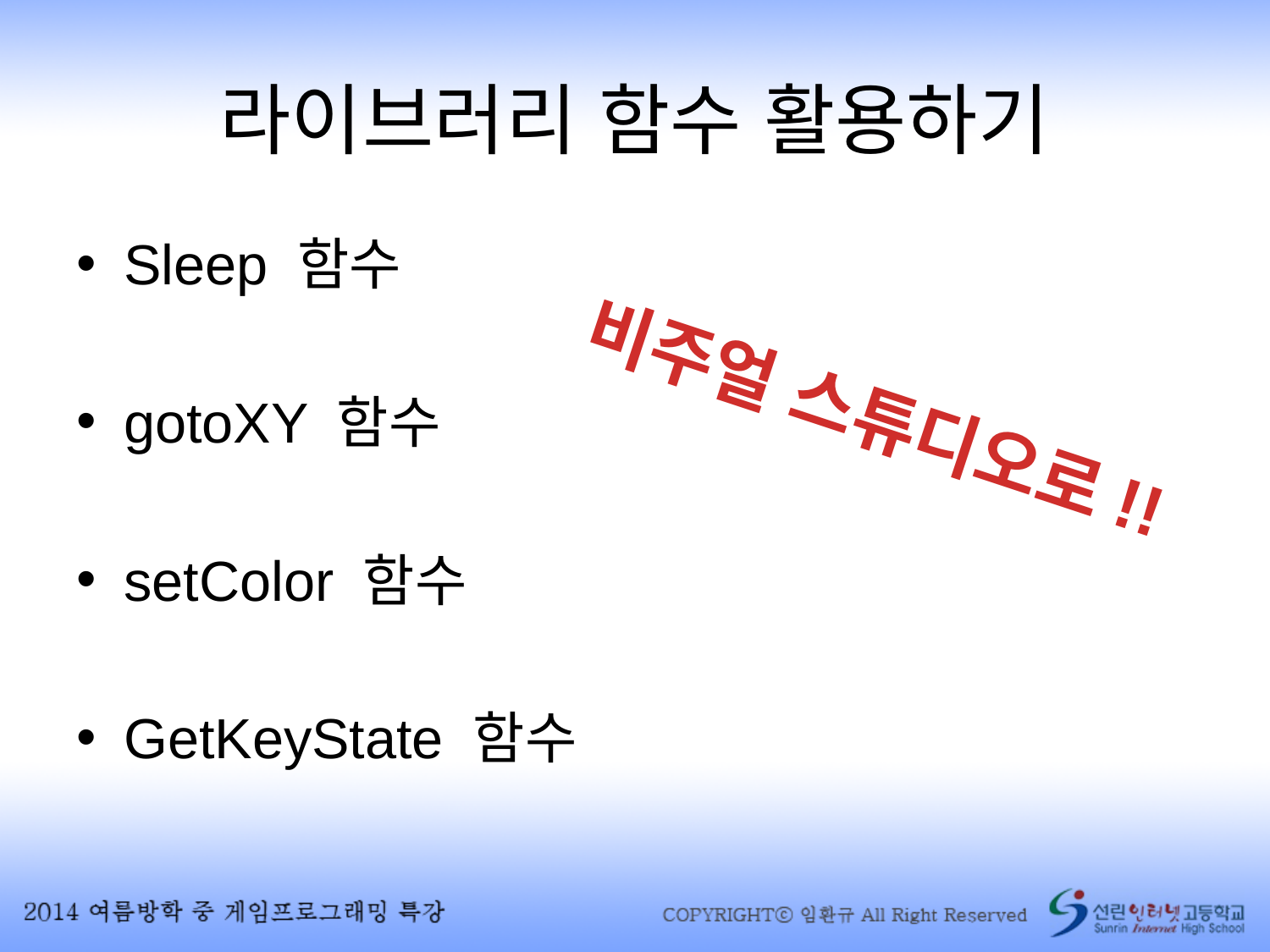

# 라이브러리 함수 활용하기
Sleep 함수

gotoXY 함수

setColor 함수

GetKeyState 함수
비주얼 스튜디오로!!